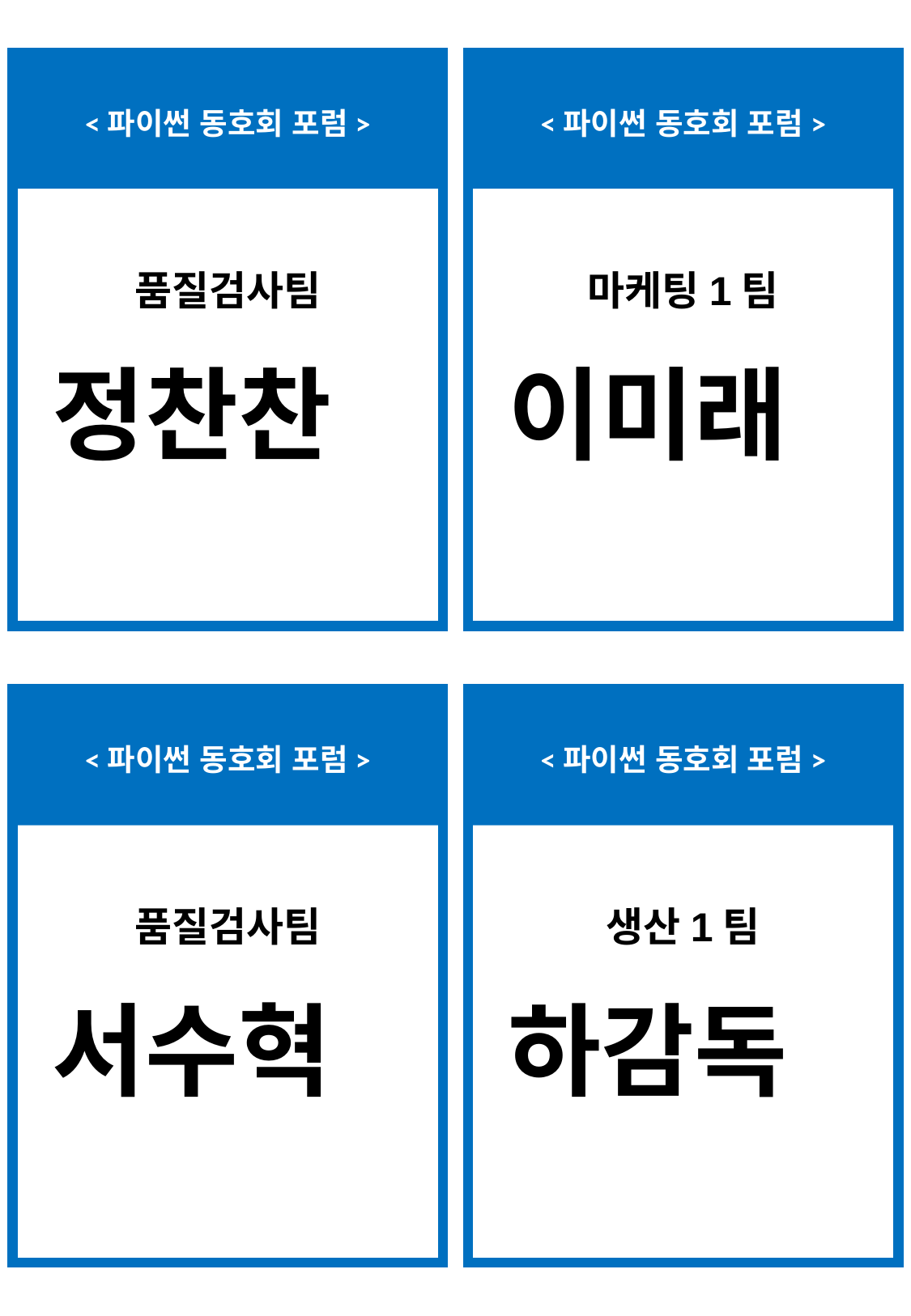

<파이썬 동호회 포럼>
<파이썬 동호회 포럼>
품질검사팀
마케팅1팀
정찬찬
이미래

<파이썬 동호회 포럼>
<파이썬 동호회 포럼>
품질검사팀
생산1팀
서수혁
하감독